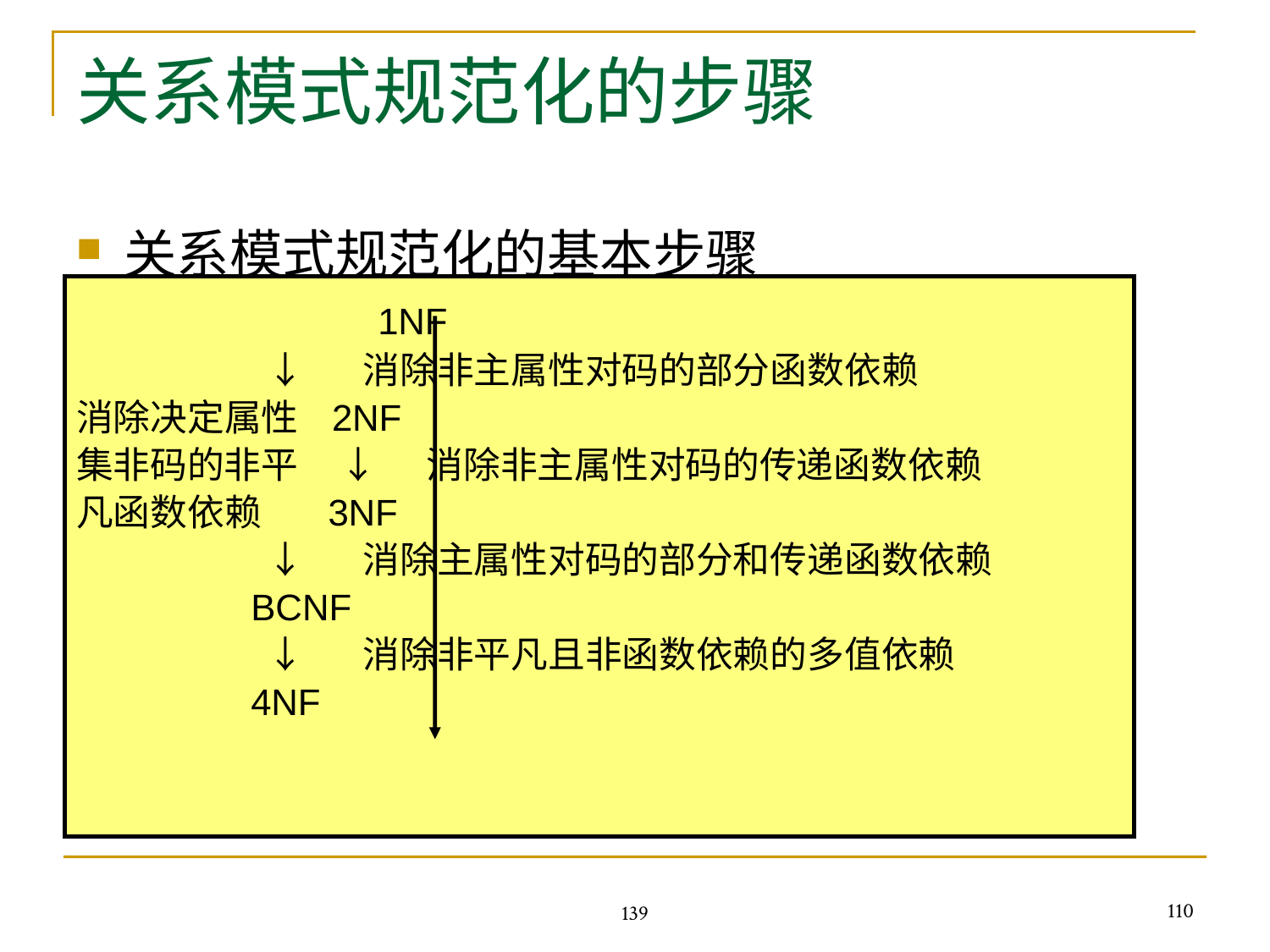

# 关系模式规范化的步骤
关系模式规范化的基本步骤
               	1NF
                	  ↓      消除非主属性对码的部分函数依赖
消除决定属性   2NF
集非码的非平     ↓      消除非主属性对码的传递函数依赖
凡函数依赖       3NF
                	  ↓      消除主属性对码的部分和传递函数依赖
               	BCNF
                	  ↓      消除非平凡且非函数依赖的多值依赖
               	4NF

110
139